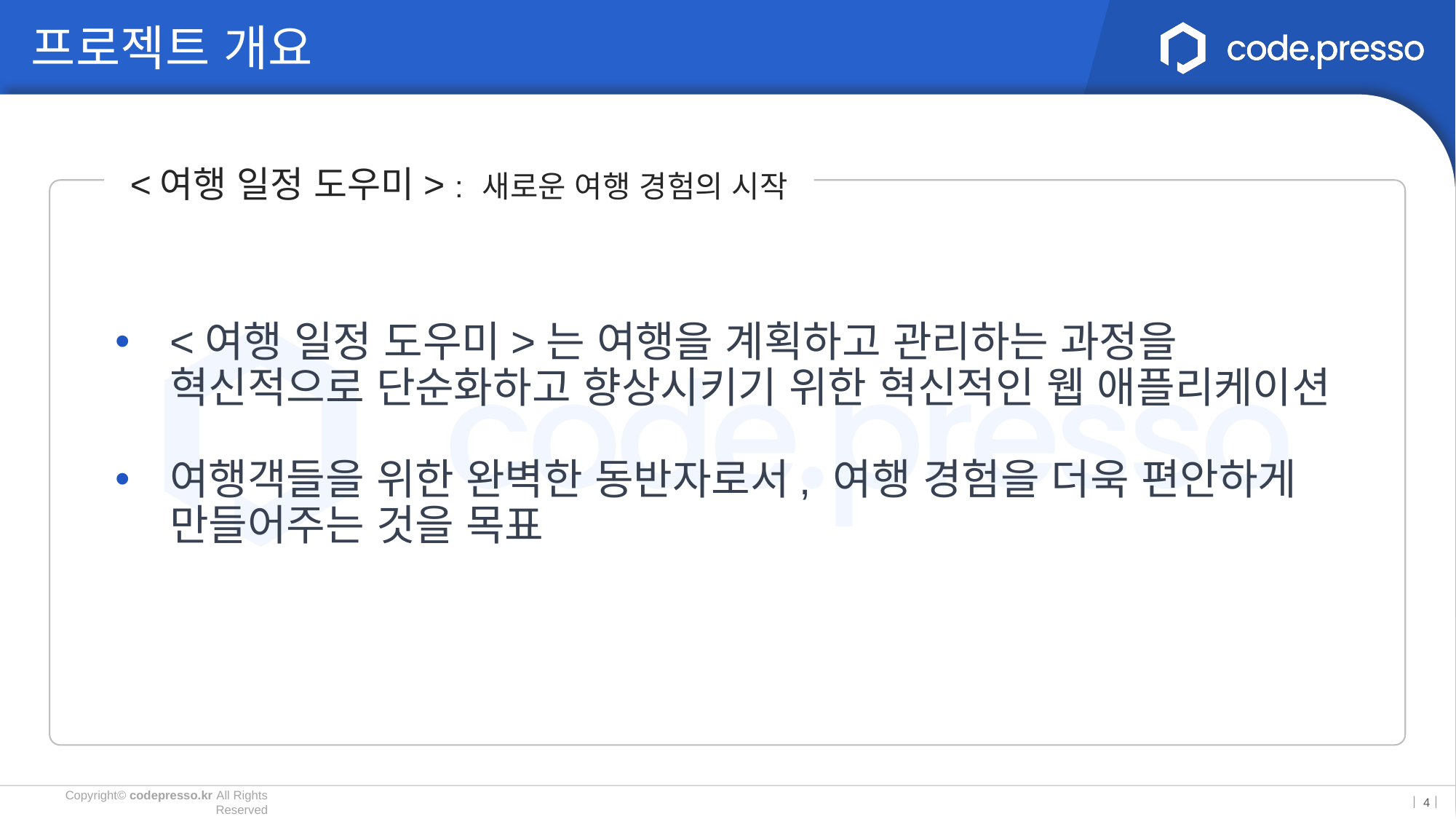

프로젝트 개요
<여행 일정 도우미> : 새로운 여행 경험의 시작

<여행 일정 도우미>는 여행을 계획하고 관리하는 과정을 혁신적으로 단순화하고 향상시키기 위한 혁신적인 웹 애플리케이션

여행객들을 위한 완벽한 동반자로서, 여행 경험을 더욱 편안하게 만들어주는 것을 목표